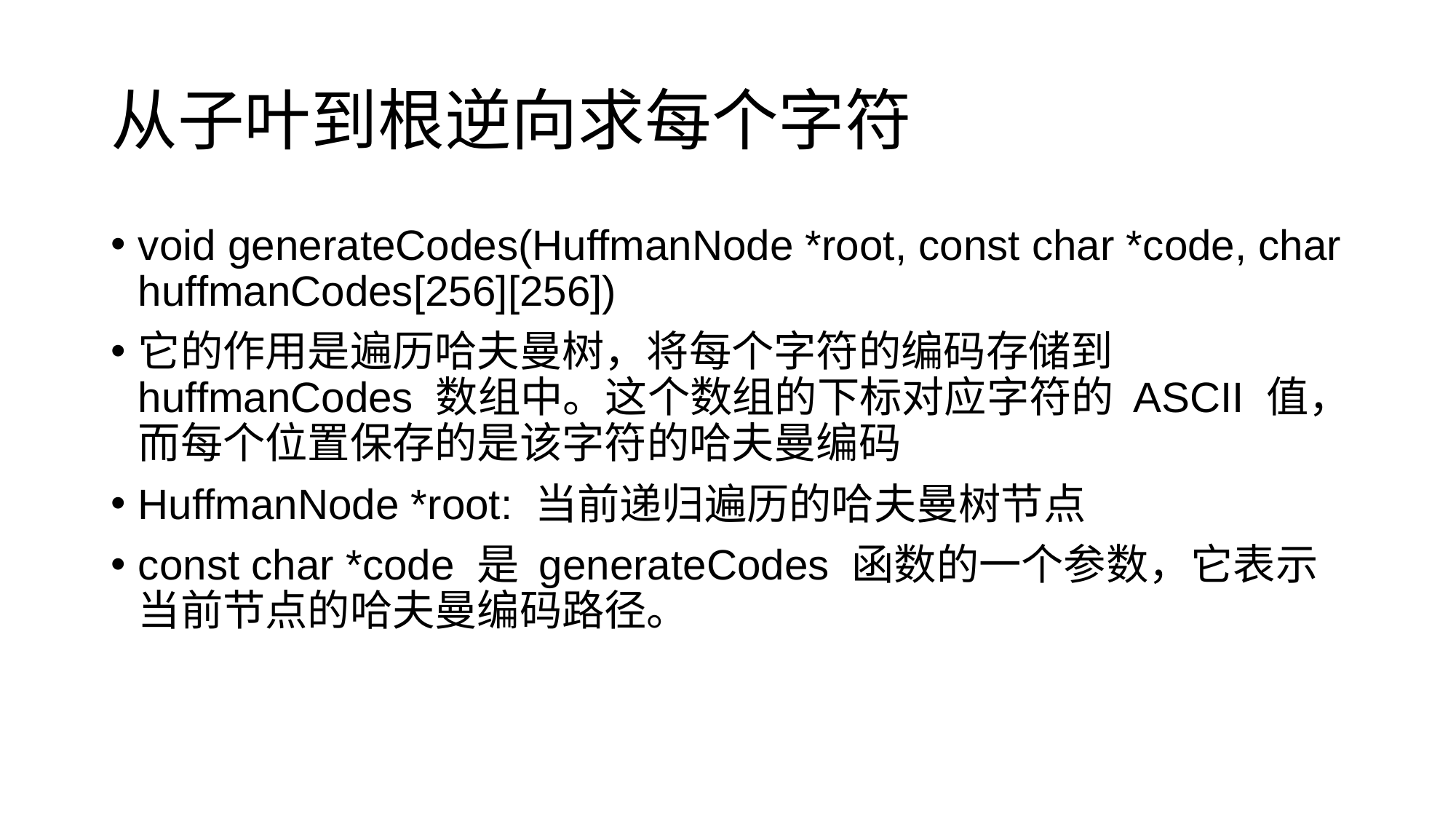

# 从子叶到根逆向求每个字符
void generateCodes(HuffmanNode *root, const char *code, char huffmanCodes[256][256])
它的作用是遍历哈夫曼树，将每个字符的编码存储到 huffmanCodes 数组中。这个数组的下标对应字符的 ASCII 值，而每个位置保存的是该字符的哈夫曼编码
HuffmanNode *root: 当前递归遍历的哈夫曼树节点
const char *code 是 generateCodes 函数的一个参数，它表示当前节点的哈夫曼编码路径。